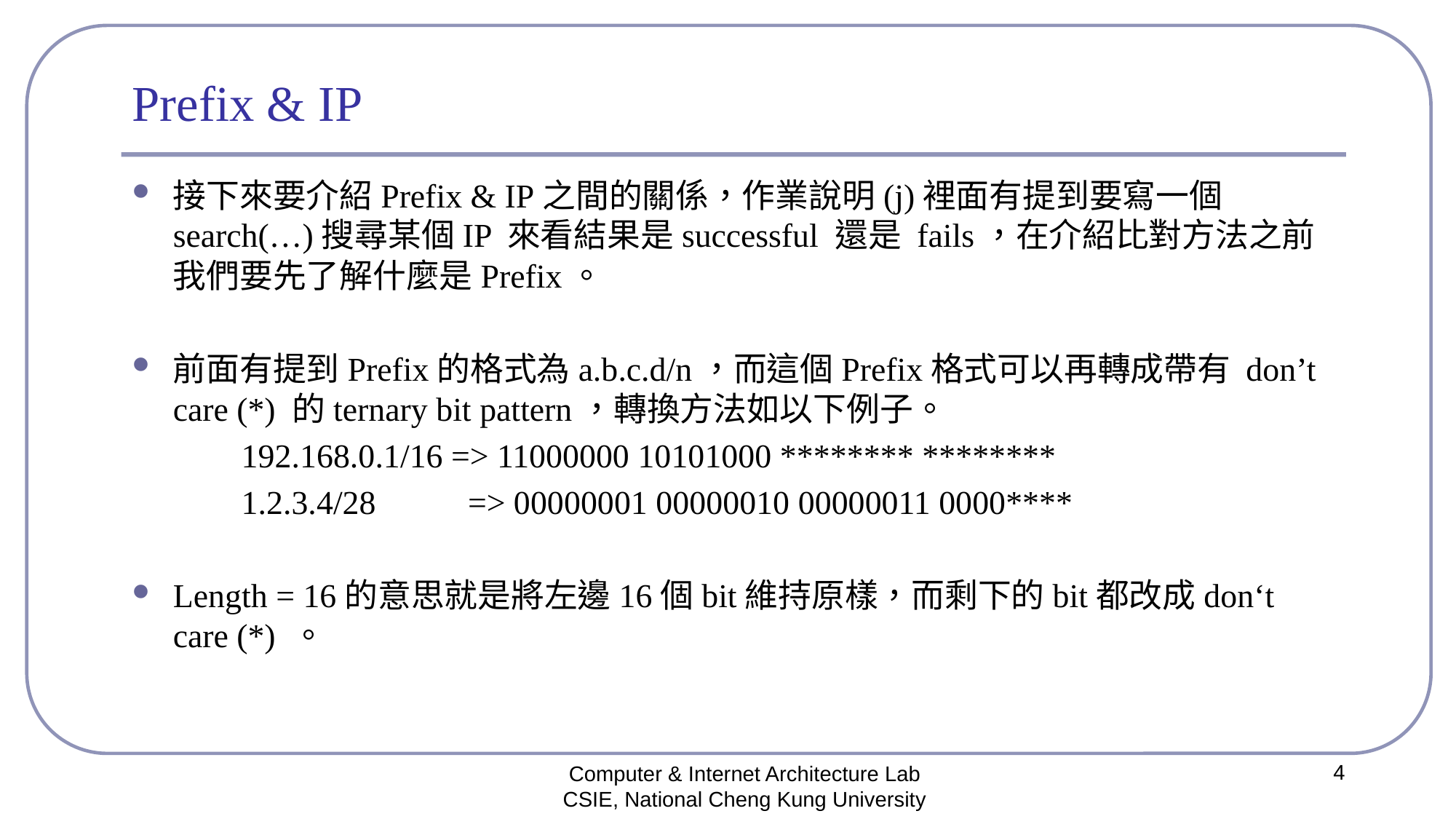

# Prefix & IP
接下來要介紹Prefix & IP之間的關係，作業說明(j)裡面有提到要寫一個search(…)搜尋某個IP 來看結果是successful 還是 fails，在介紹比對方法之前我們要先了解什麼是Prefix。

前面有提到Prefix的格式為a.b.c.d/n，而這個Prefix格式可以再轉成帶有 don’t care (*) 的ternary bit pattern，轉換方法如以下例子。
	192.168.0.1/16 => 11000000 10101000 ******** ********
	1.2.3.4/28 	 => 00000001 00000010 00000011 0000****

Length = 16的意思就是將左邊16個bit維持原樣，而剩下的bit都改成don‘t care (*) 。
4
Computer & Internet Architecture Lab
CSIE, National Cheng Kung University